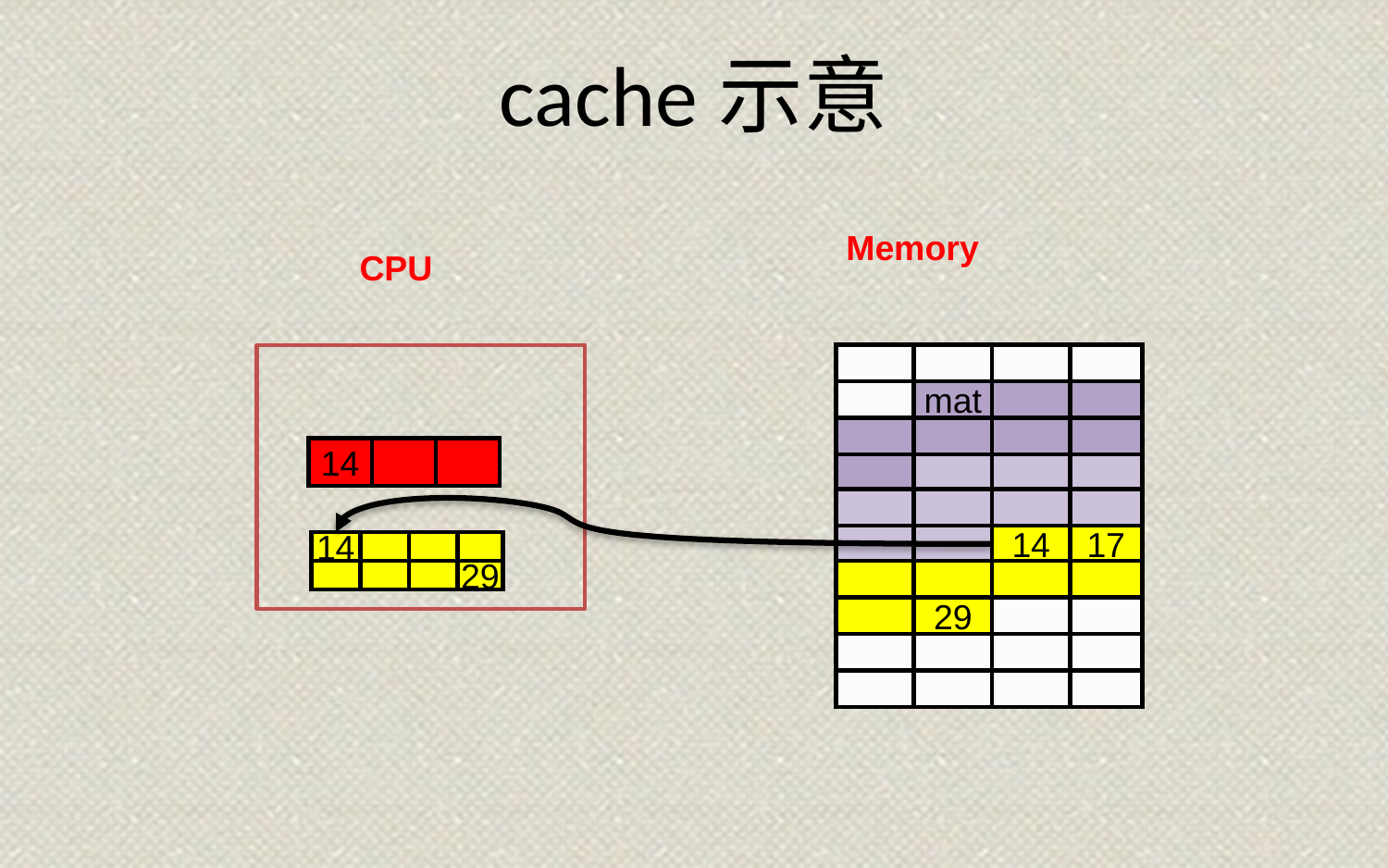

# cache示意
Memory
CPU

mat

14
17

29

14

14

29